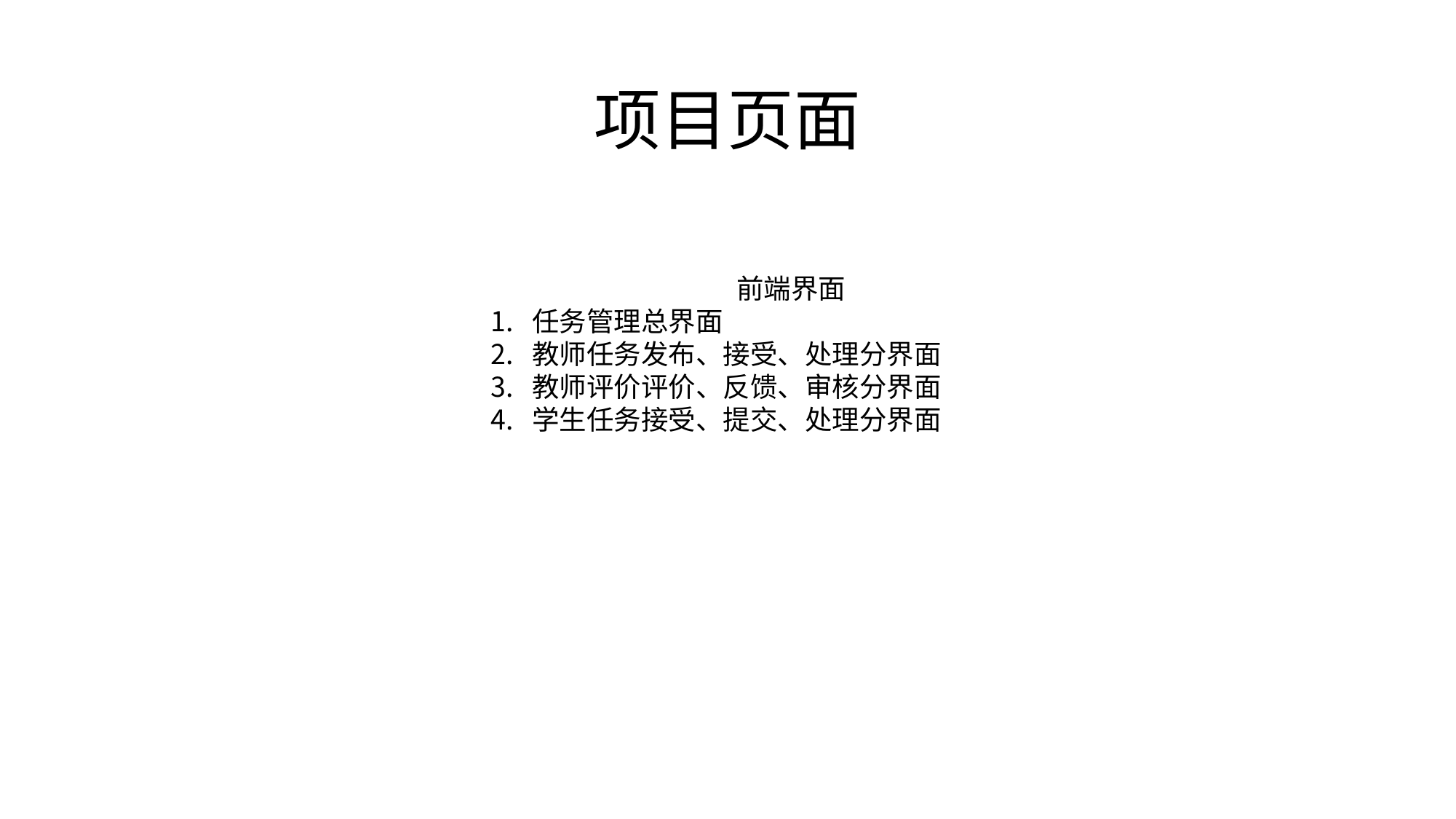

# 项目页面
前端界面
任务管理总界面
教师任务发布、接受、处理分界面
教师评价评价、反馈、审核分界面
学生任务接受、提交、处理分界面